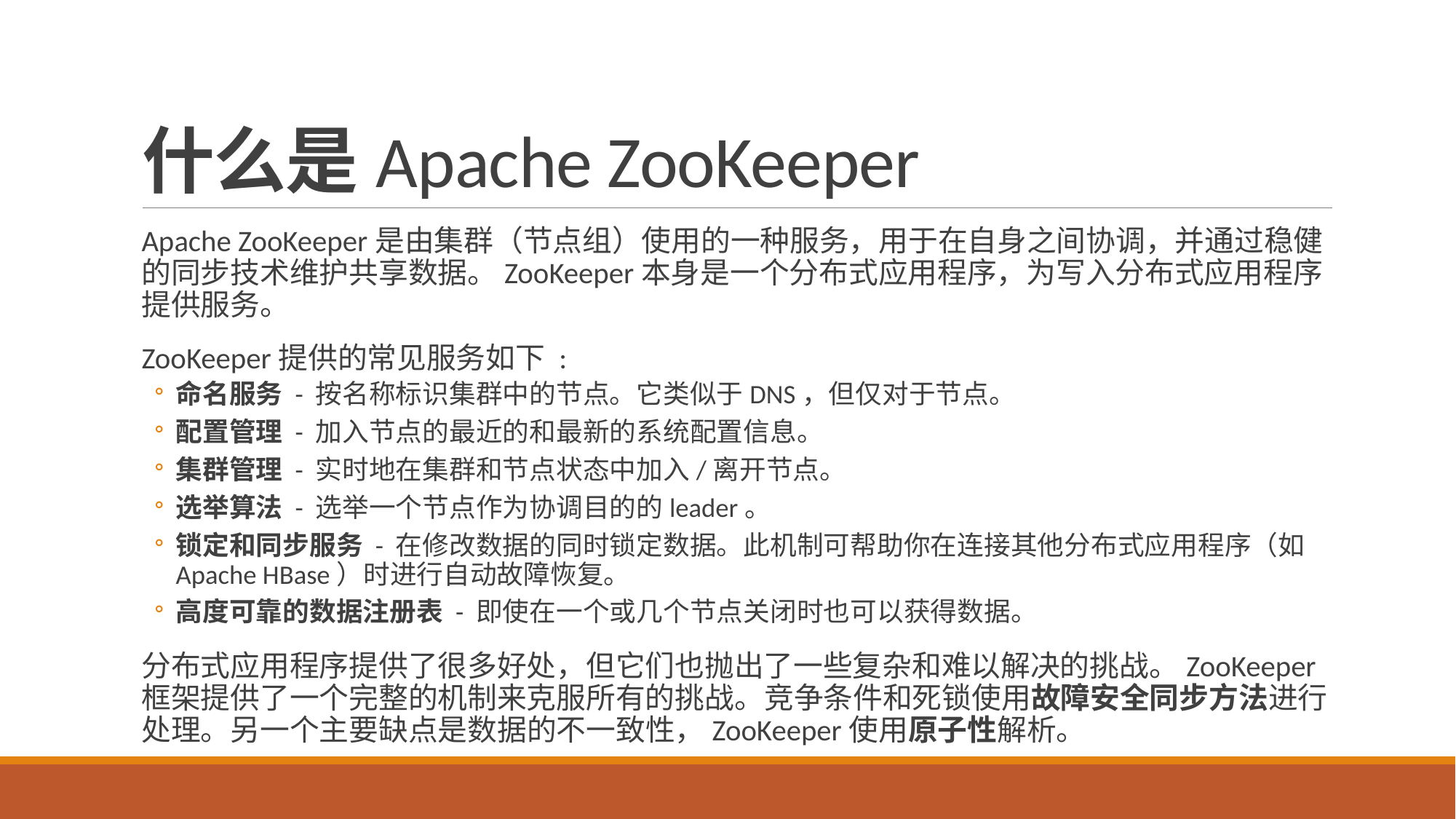

# 什么是Apache ZooKeeper
Apache ZooKeeper是由集群（节点组）使用的一种服务，用于在自身之间协调，并通过稳健的同步技术维护共享数据。ZooKeeper本身是一个分布式应用程序，为写入分布式应用程序提供服务。
ZooKeeper提供的常见服务如下 :
命名服务 - 按名称标识集群中的节点。它类似于DNS，但仅对于节点。
配置管理 - 加入节点的最近的和最新的系统配置信息。
集群管理 - 实时地在集群和节点状态中加入/离开节点。
选举算法 - 选举一个节点作为协调目的的leader。
锁定和同步服务 - 在修改数据的同时锁定数据。此机制可帮助你在连接其他分布式应用程序（如Apache HBase）时进行自动故障恢复。
高度可靠的数据注册表 - 即使在一个或几个节点关闭时也可以获得数据。
分布式应用程序提供了很多好处，但它们也抛出了一些复杂和难以解决的挑战。ZooKeeper框架提供了一个完整的机制来克服所有的挑战。竞争条件和死锁使用故障安全同步方法进行处理。另一个主要缺点是数据的不一致性，ZooKeeper使用原子性解析。